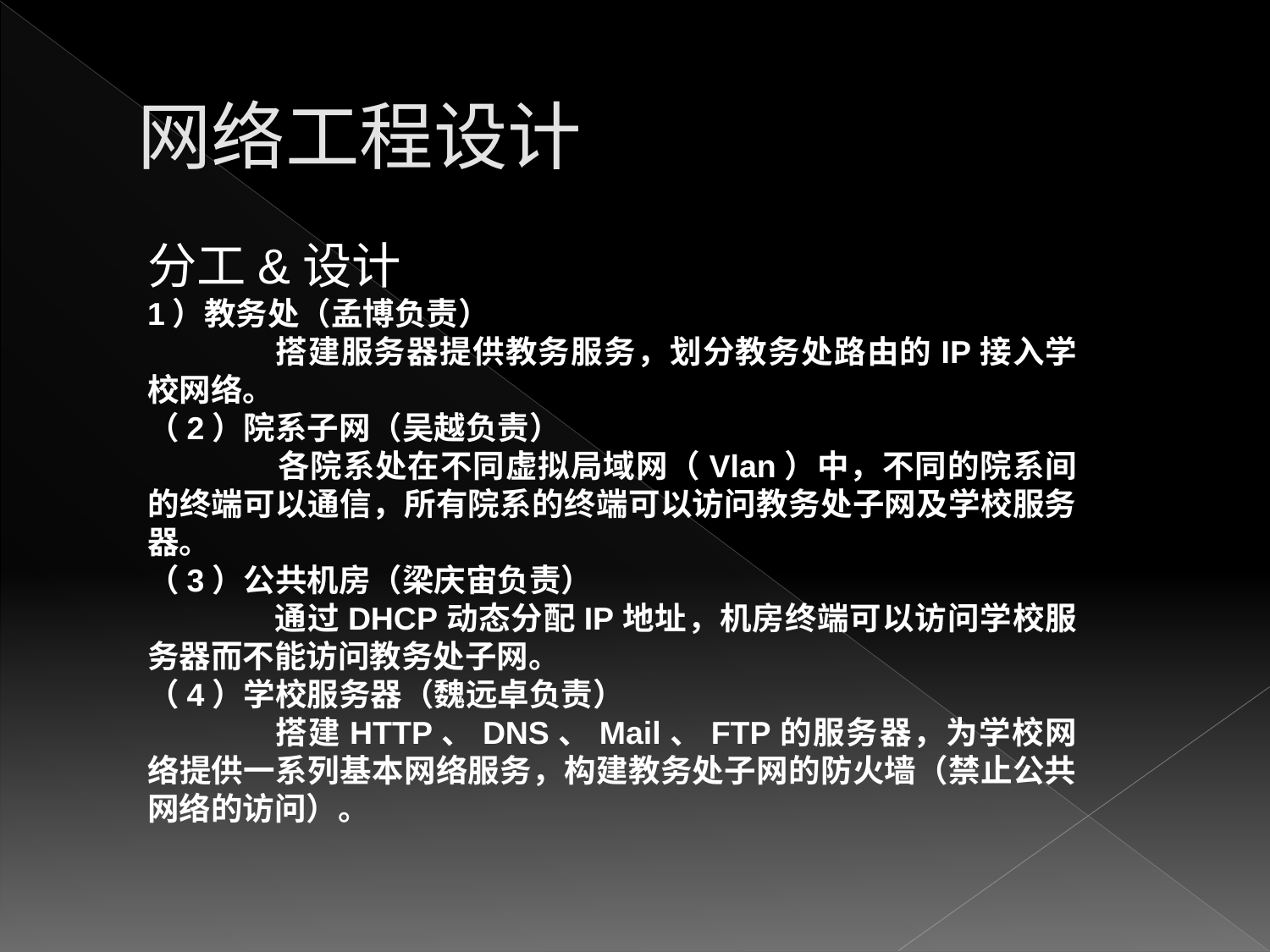

# 网络工程设计
分工&设计
1）教务处（孟博负责）
	搭建服务器提供教务服务，划分教务处路由的IP接入学校网络。
（2）院系子网（吴越负责）
  	各院系处在不同虚拟局域网（Vlan）中，不同的院系间的终端可以通信，所有院系的终端可以访问教务处子网及学校服务器。
（3）公共机房（梁庆宙负责）
	通过DHCP动态分配IP地址，机房终端可以访问学校服务器而不能访问教务处子网。
（4）学校服务器（魏远卓负责）
	搭建HTTP、DNS、Mail、FTP的服务器，为学校网络提供一系列基本网络服务，构建教务处子网的防火墙（禁止公共网络的访问）。